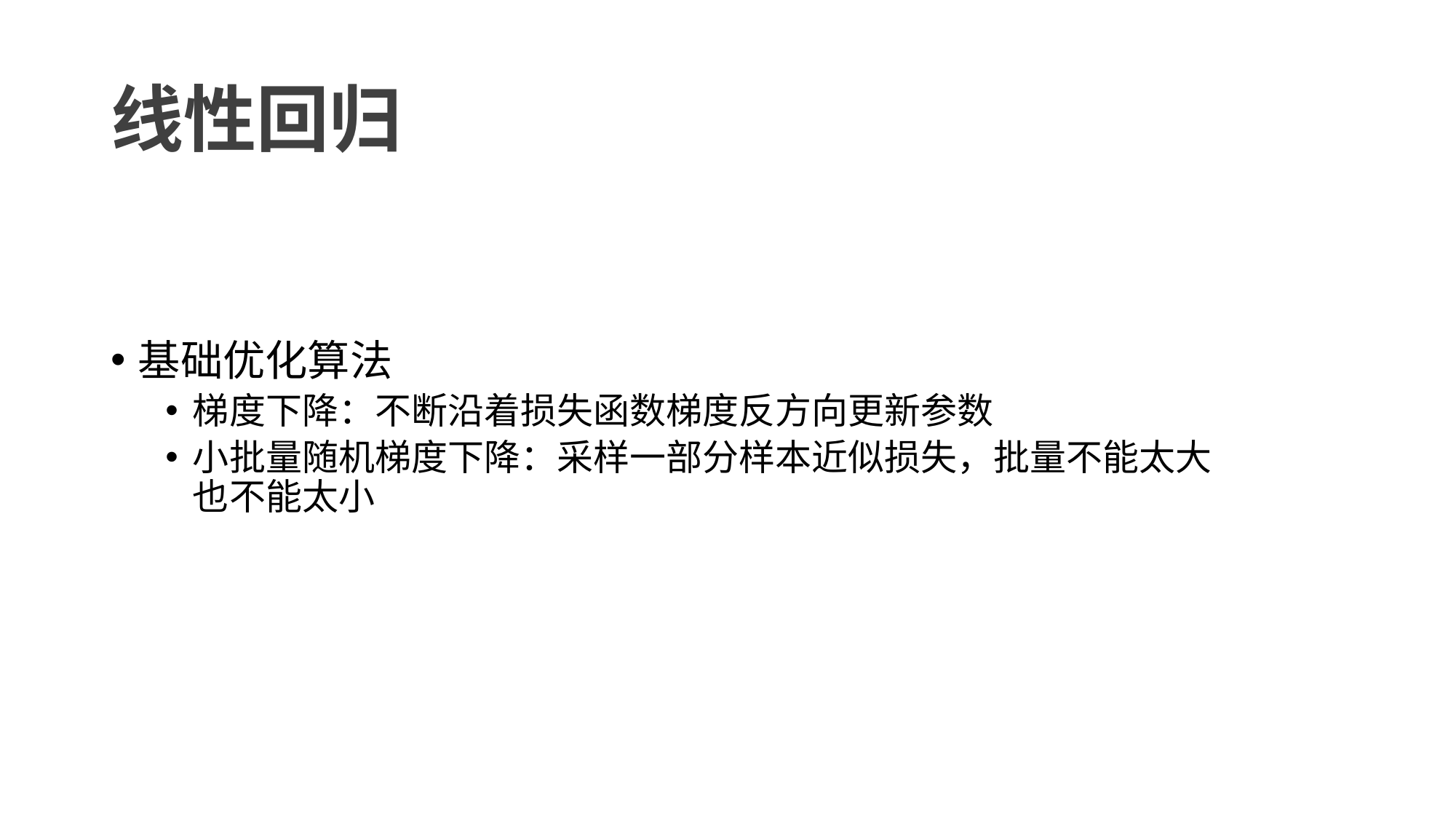

# 线性回归
基础优化算法
梯度下降：不断沿着损失函数梯度反方向更新参数
小批量随机梯度下降：采样一部分样本近似损失，批量不能太大也不能太小